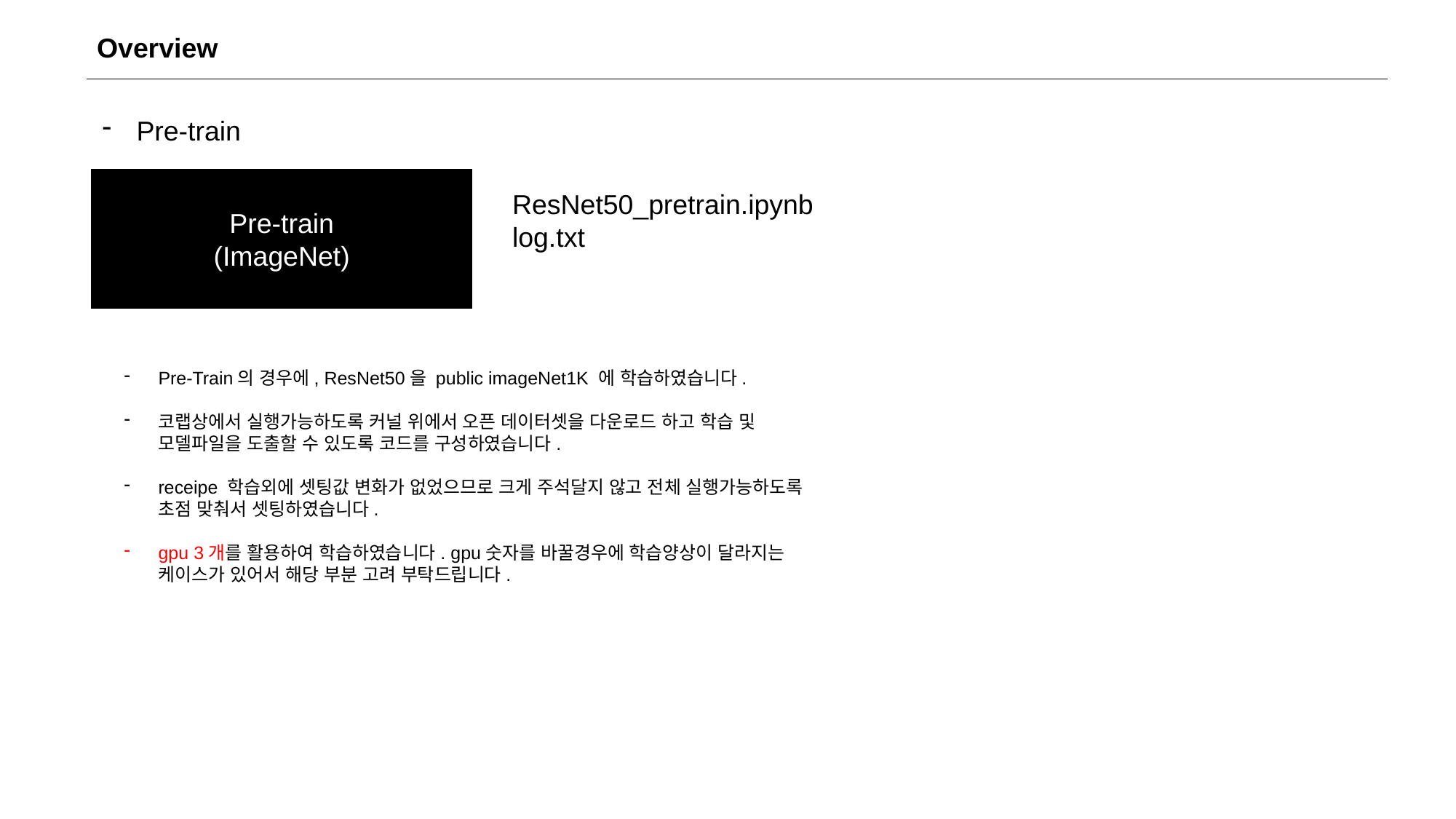

Overview
Pre-train
Pre-train
(ImageNet)
ResNet50_pretrain.ipynb
log.txt
Pre-Train의 경우에, ResNet50을 public imageNet1K 에 학습하였습니다.

코랩상에서 실행가능하도록 커널 위에서 오픈 데이터셋을 다운로드 하고 학습 및 모델파일을 도출할 수 있도록 코드를 구성하였습니다.

receipe 학습외에 셋팅값 변화가 없었으므로 크게 주석달지 않고 전체 실행가능하도록 초점 맞춰서 셋팅하였습니다.

gpu 3개를 활용하여 학습하였습니다. gpu숫자를 바꿀경우에 학습양상이 달라지는 케이스가 있어서 해당 부분 고려 부탁드립니다.